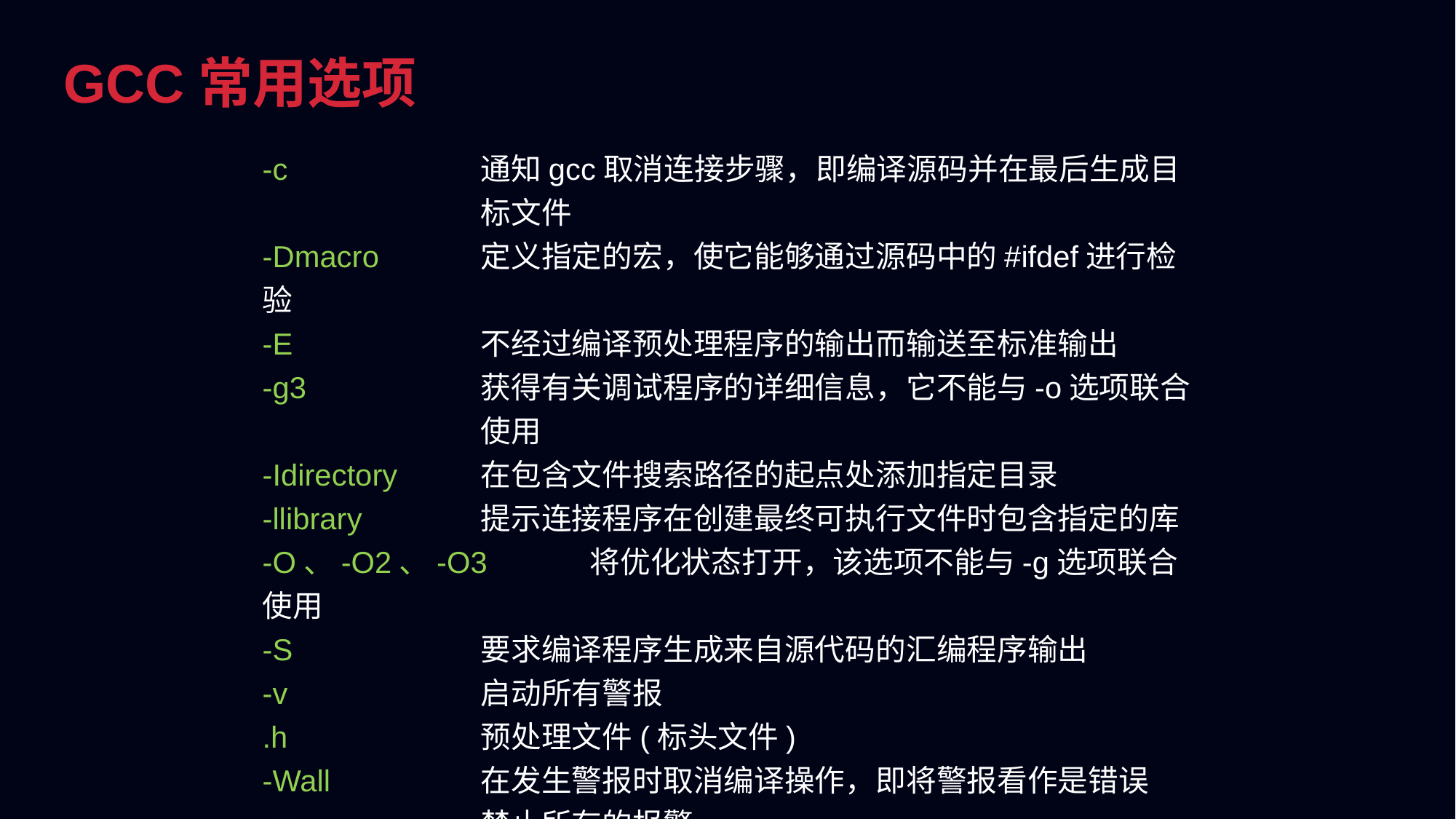

GCC常用选项
-c		通知gcc取消连接步骤，即编译源码并在最后生成目		标文件
-Dmacro	定义指定的宏，使它能够通过源码中的#ifdef进行检验
-E		不经过编译预处理程序的输出而输送至标准输出
-g3		获得有关调试程序的详细信息，它不能与-o选项联合		使用
-Idirectory	在包含文件搜索路径的起点处添加指定目录
-llibrary		提示连接程序在创建最终可执行文件时包含指定的库
-O、-O2、-O3	将优化状态打开，该选项不能与-g选项联合使用
-S		要求编译程序生成来自源代码的汇编程序输出
-v		启动所有警报
.h		预处理文件(标头文件)
-Wall		在发生警报时取消编译操作，即将警报看作是错误
-w		禁止所有的报警